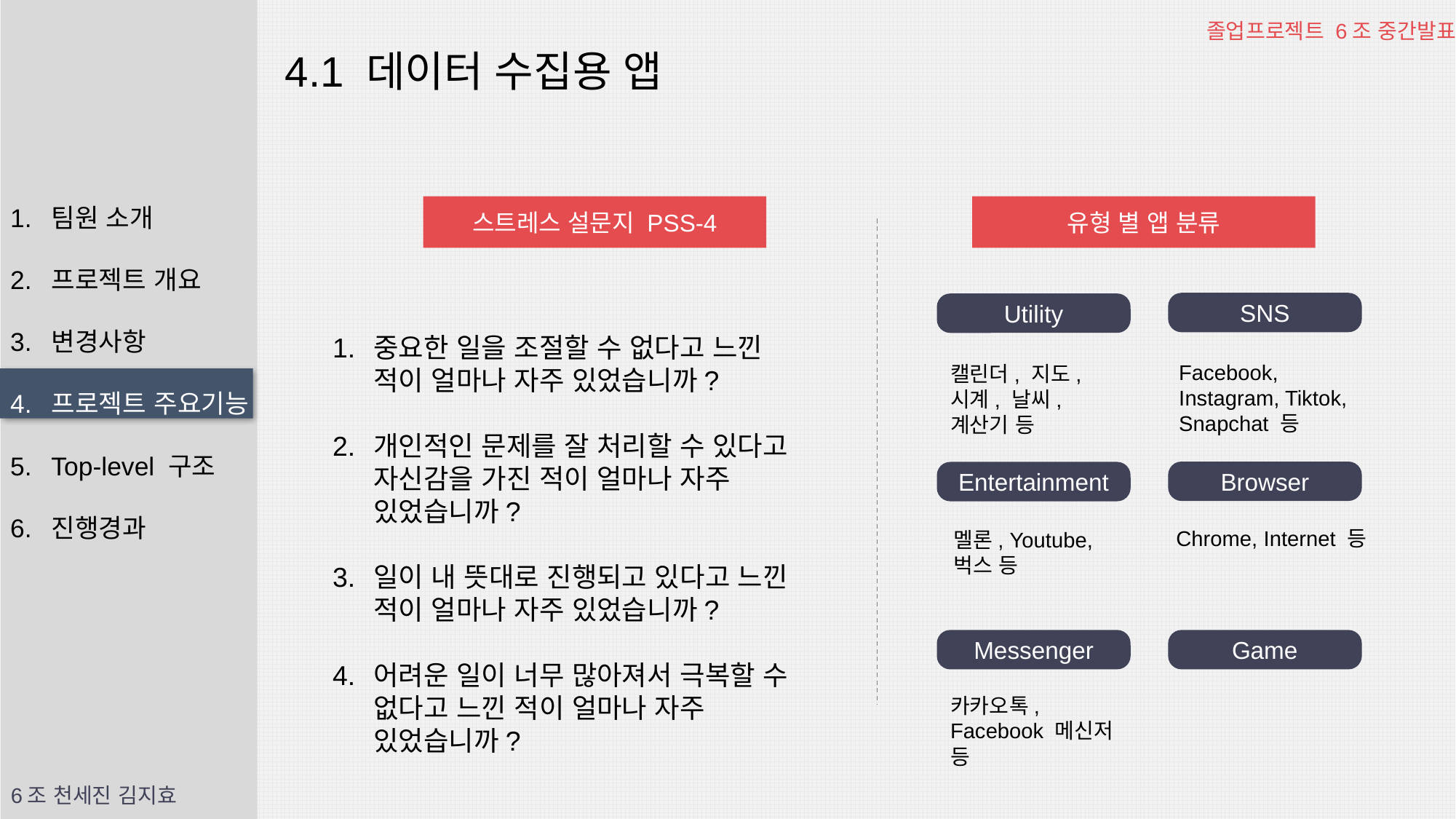

졸업프로젝트 6조 중간발표
4.1 데이터 수집용 앱
팀원 소개
프로젝트 개요
변경사항
프로젝트 주요기능
Top-level 구조
진행경과

스트레스 설문지 PSS-4
유형 별 앱 분류
SNS
Utility
중요한 일을 조절할 수 없다고 느낀 적이 얼마나 자주 있었습니까?

개인적인 문제를 잘 처리할 수 있다고 자신감을 가진 적이 얼마나 자주 있었습니까?

일이 내 뜻대로 진행되고 있다고 느낀 적이 얼마나 자주 있었습니까?

어려운 일이 너무 많아져서 극복할 수 없다고 느낀 적이 얼마나 자주 있었습니까?
Facebook, Instagram, Tiktok, Snapchat 등
캘린더, 지도, 시계, 날씨, 계산기 등
Browser
Entertainment
Chrome, Internet 등
멜론, Youtube, 벅스 등
Messenger
Game
카카오톡, Facebook 메신저 등
6조 천세진 김지효